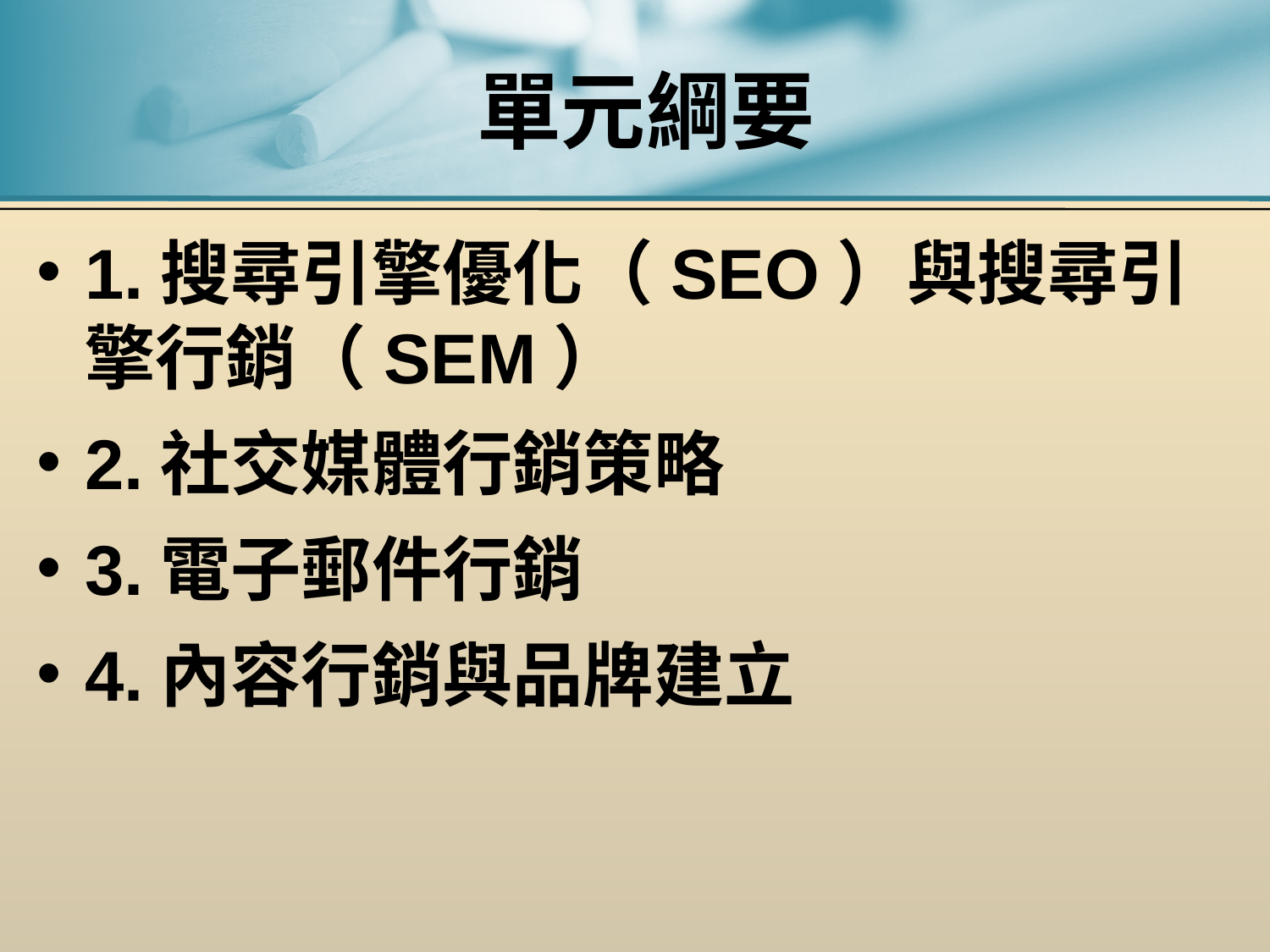

# 單元綱要
1.搜尋引擎優化（SEO）與搜尋引擎行銷（SEM）
2.社交媒體行銷策略
3.電子郵件行銷
4.內容行銷與品牌建立